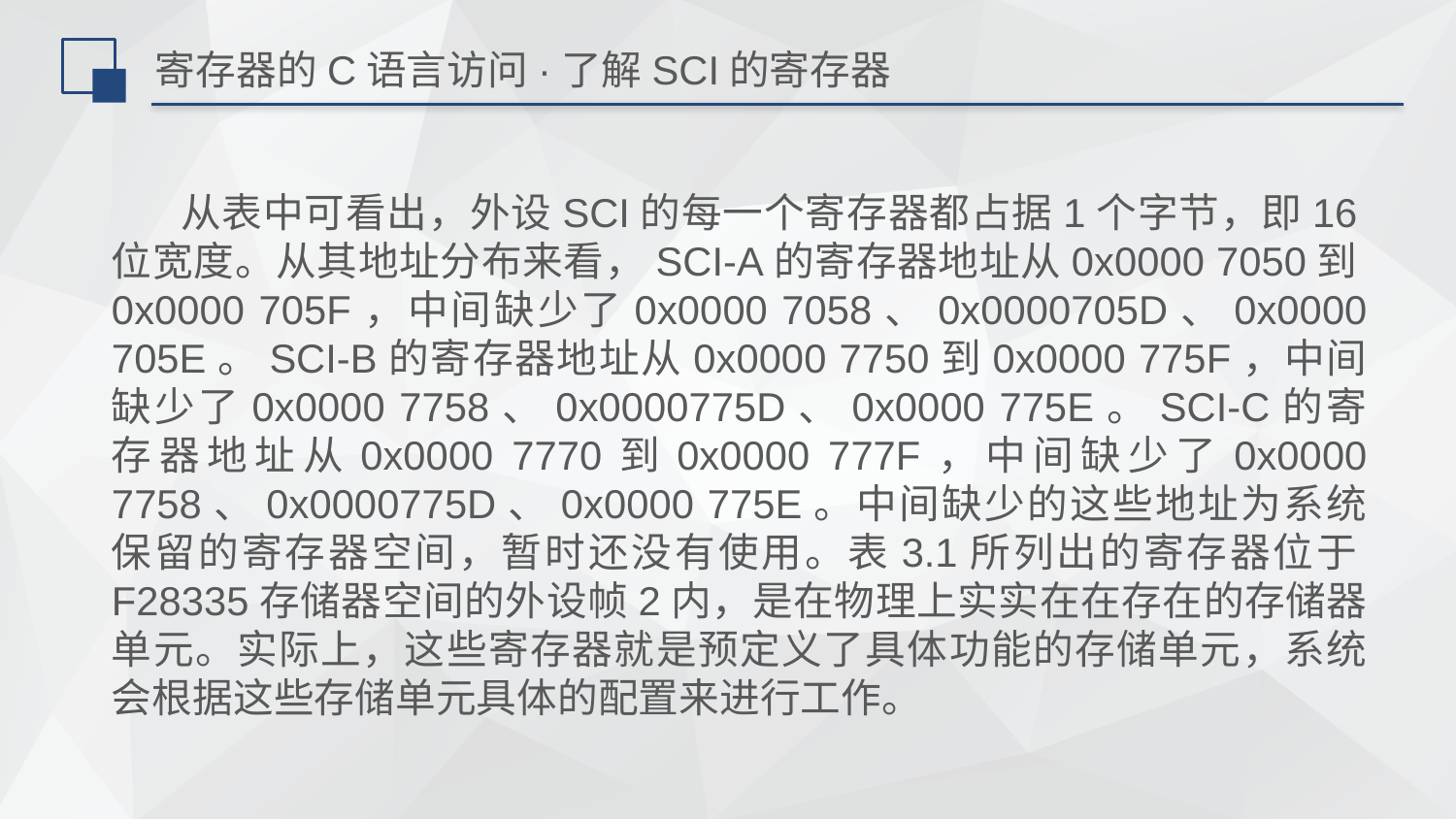

# 寄存器的C语言访问·了解SCI的寄存器
      从表中可看出，外设SCI的每一个寄存器都占据1个字节，即16位宽度。从其地址分布来看，SCI-A的寄存器地址从0x0000 7050到0x0000 705F，中间缺少了0x0000 7058、0x0000705D、0x0000 705E。SCI-B的寄存器地址从0x0000 7750到0x0000 775F，中间缺少了0x0000 7758、0x0000775D、0x0000 775E。SCI-C的寄存器地址从0x0000 7770到0x0000 777F，中间缺少了0x0000 7758、0x0000775D、0x0000 775E。中间缺少的这些地址为系统保留的寄存器空间，暂时还没有使用。表3.1所列出的寄存器位于F28335存储器空间的外设帧2内，是在物理上实实在在存在的存储器单元。实际上，这些寄存器就是预定义了具体功能的存储单元，系统会根据这些存储单元具体的配置来进行工作。